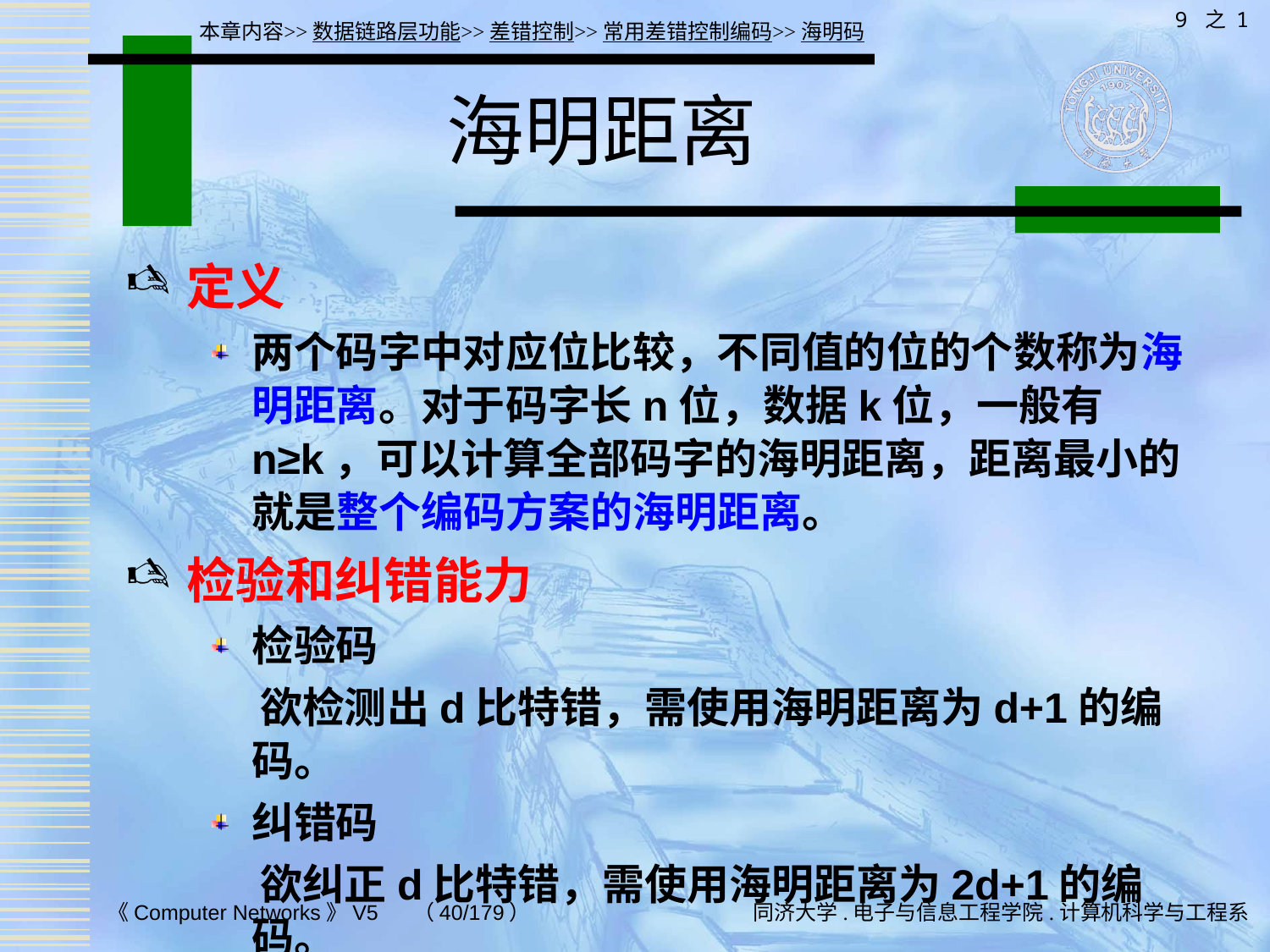

9 之 1
本章内容>>数据链路层功能>>差错控制>>常用差错控制编码>>海明码
# 海明距离
定义
两个码字中对应位比较，不同值的位的个数称为海明距离。对于码字长n位，数据k位，一般有n≥k，可以计算全部码字的海明距离，距离最小的就是整个编码方案的海明距离。
检验和纠错能力
检验码
    欲检测出d比特错，需使用海明距离为d+1的编码。
纠错码
    欲纠正d比特错，需使用海明距离为2d+1的编码。